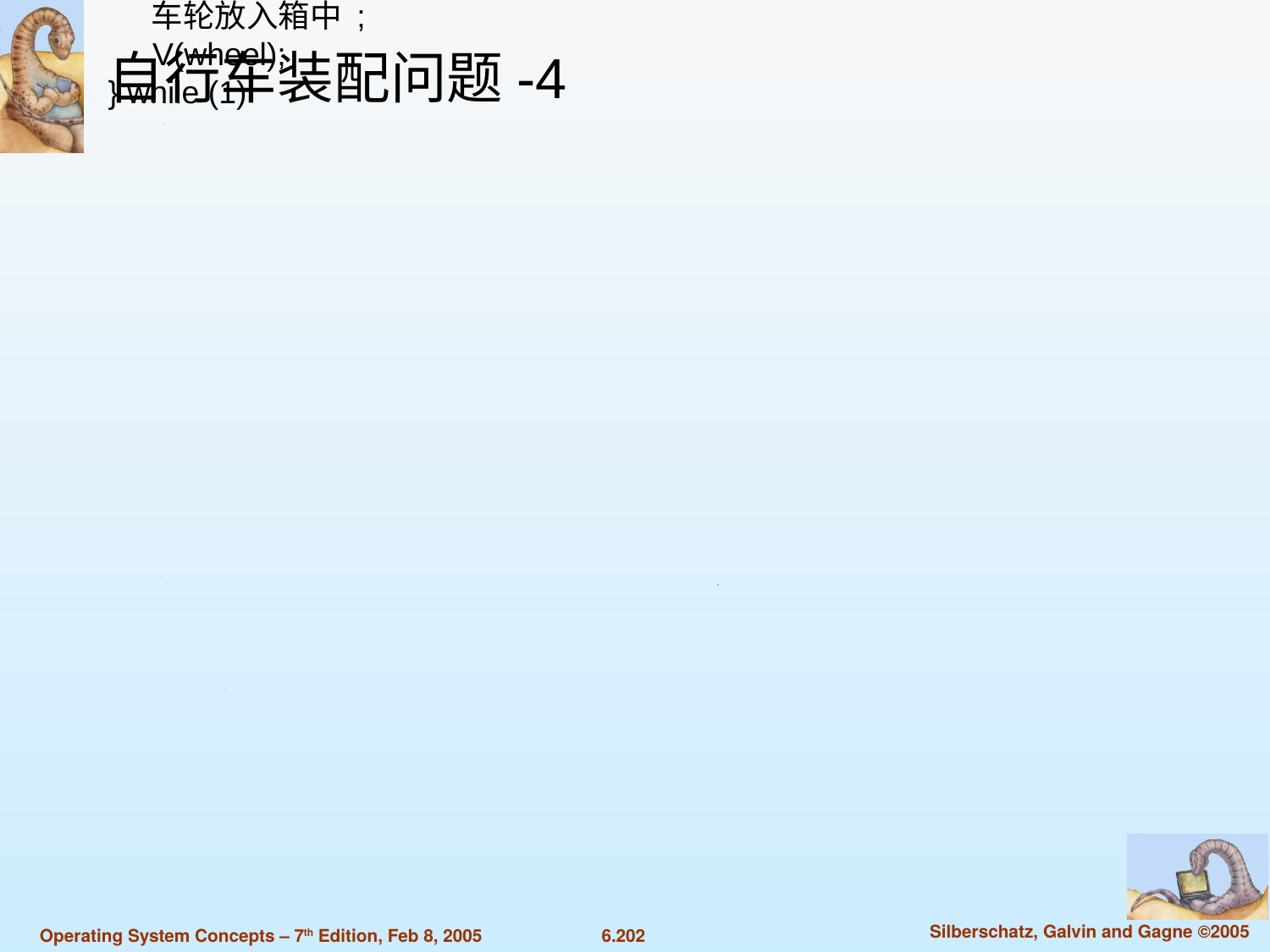

自行车装配问题-4
工人 2活动：
do {
     加工一个车轮 ;
     P(s2);
     P(empty);
     车轮放入箱中 ;
     V(wheel);
} while (1)